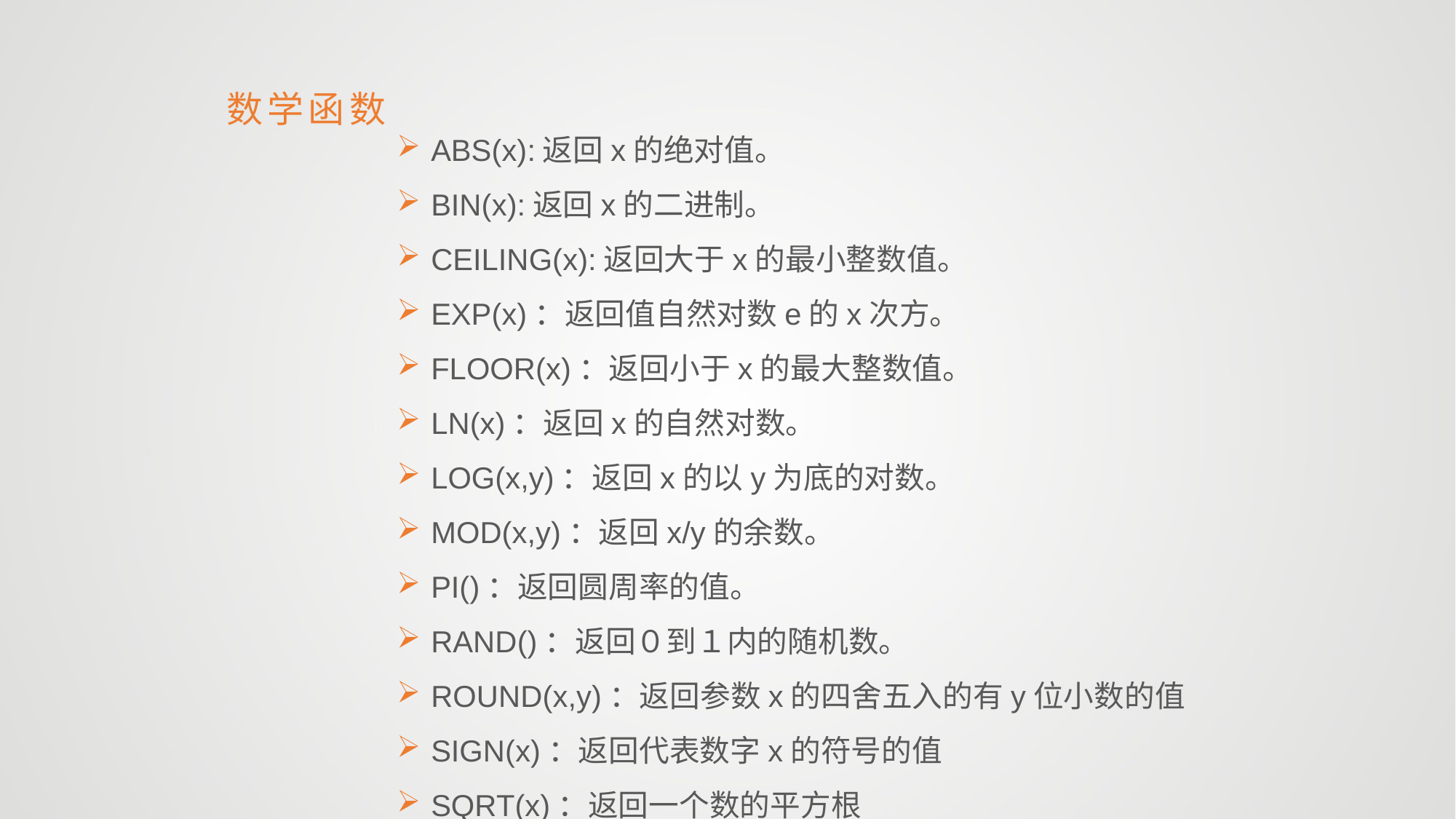

# 数学函数
ABS(x):返回x的绝对值。
BIN(x):返回x的二进制。
CEILING(x):返回大于x的最小整数值。
EXP(x)：返回值自然对数e的x次方。
FLOOR(x)：返回小于x的最大整数值。
LN(x)：返回x的自然对数。
LOG(x,y)：返回x的以y为底的对数。
MOD(x,y)：返回x/y的余数。
PI()：返回圆周率的值。
RAND()：返回０到１内的随机数。
ROUND(x,y)：返回参数x的四舍五入的有y位小数的值
SIGN(x)：返回代表数字x的符号的值
SQRT(x)：返回一个数的平方根